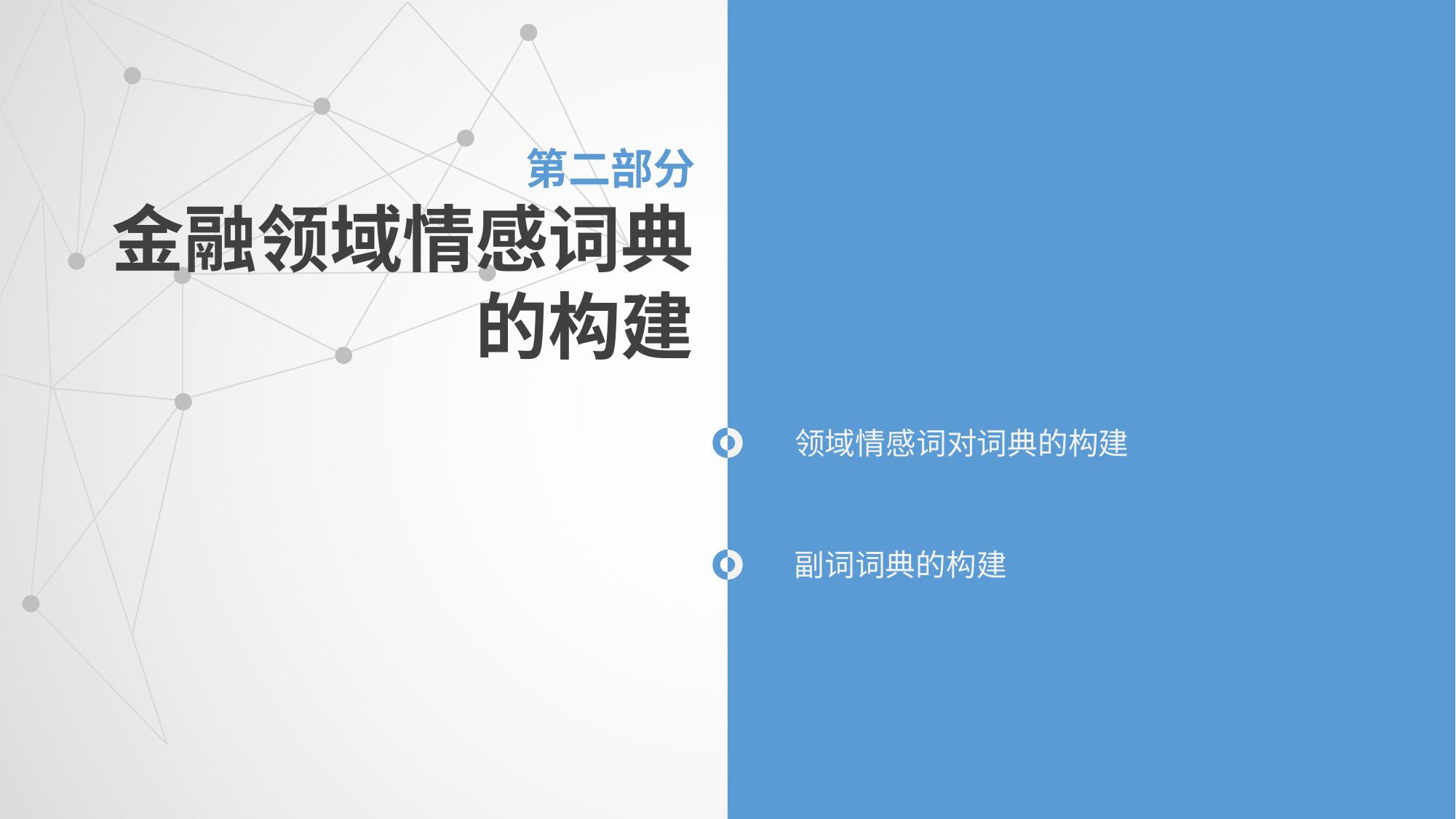

第二部分
金融领域情感词典
的构建
领域情感词对词典的构建

副词词典的构建